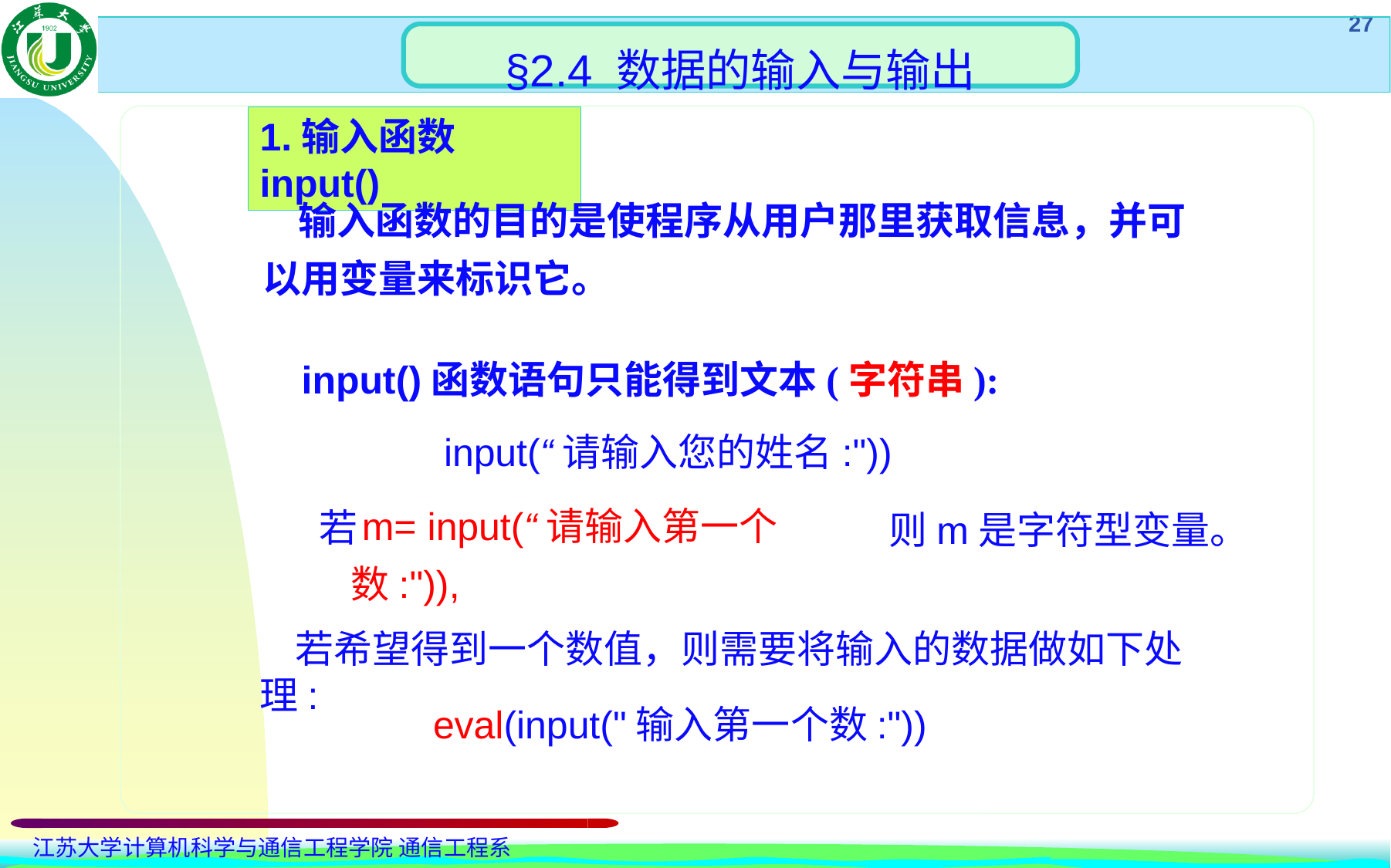

§2.4 数据的输入与输出
1.输入函数input()
   输入函数的目的是使程序从用户那里获取信息，并可以用变量来标识它。
    input()函数语句只能得到文本(字符串):
 input(“请输入您的姓名:"))
 m= input(“请输入第一个数:")),
 若
 则m是字符型变量。
   若希望得到一个数值，则需要将输入的数据做如下处理:
eval(input("输入第一个数:"))